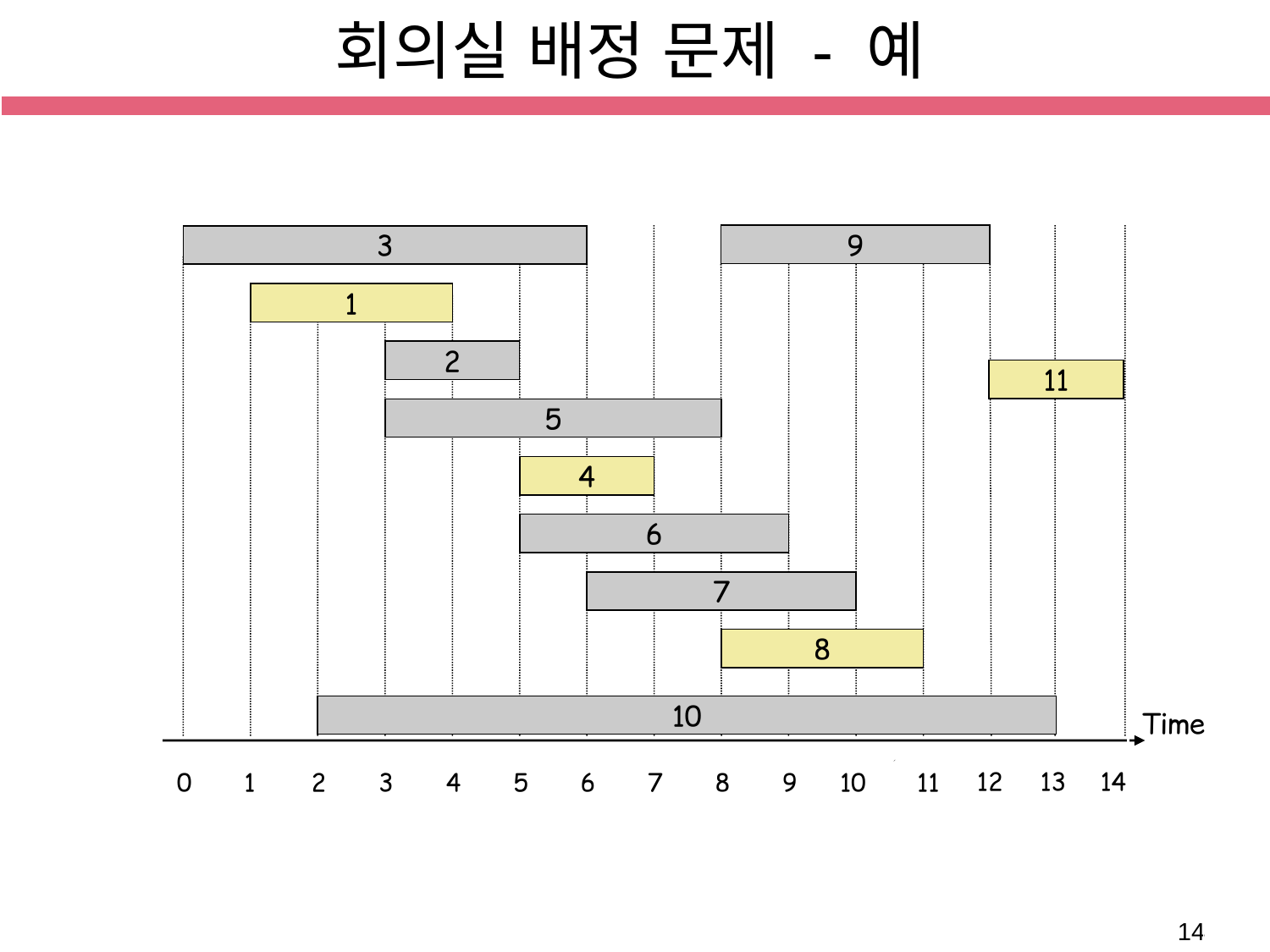

회의실 배정 문제 - 예

9
3
1

2
11
5
4

6

7
8
10
Time

14
12
13
0
1
2
3
4
5
6
7
8
9
10

11